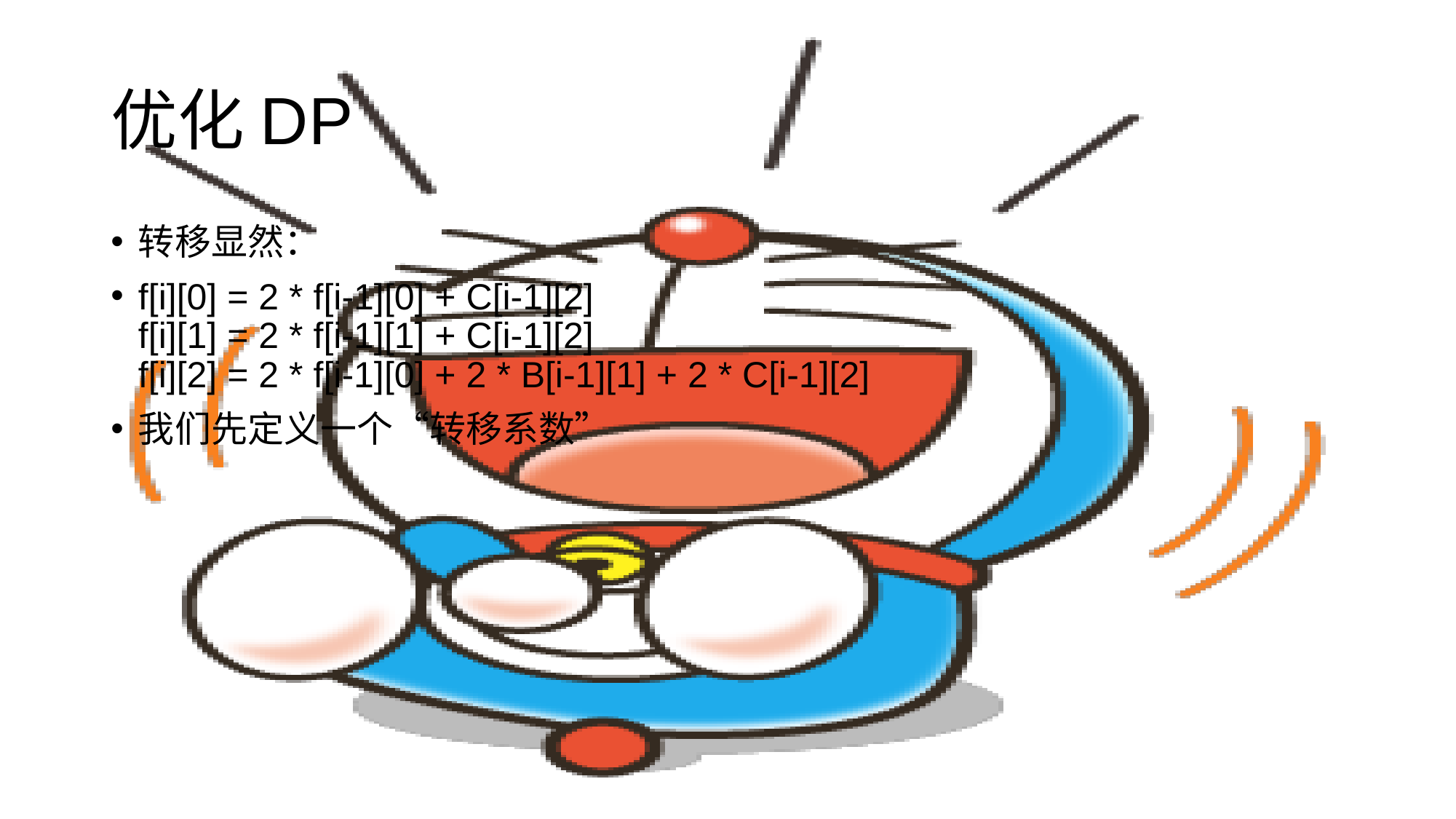

# 优化DP
转移显然：
f[i][0] = 2 * f[i-1][0] + C[i-1][2]
f[i][1] = 2 * f[i-1][1] + C[i-1][2]
f[i][2] = 2 * f[i-1][0] + 2 * B[i-1][1] + 2 * C[i-1][2]
我们先定义一个“转移系数”